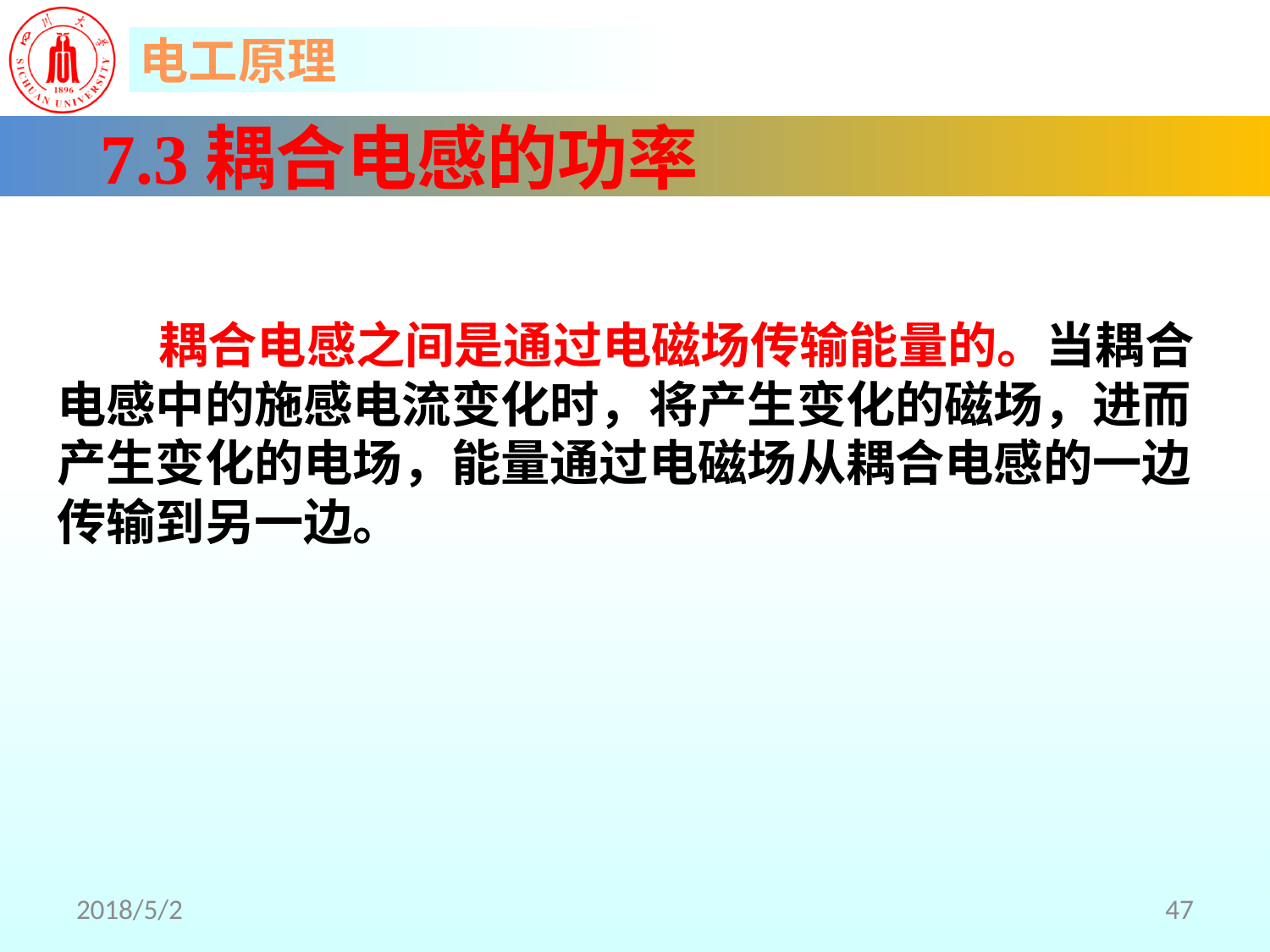

7.3耦合电感的功率
        耦合电感之间是通过电磁场传输能量的。当耦合电感中的施感电流变化时，将产生变化的磁场，进而产生变化的电场，能量通过电磁场从耦合电感的一边传输到另一边。
2018/5/2
47